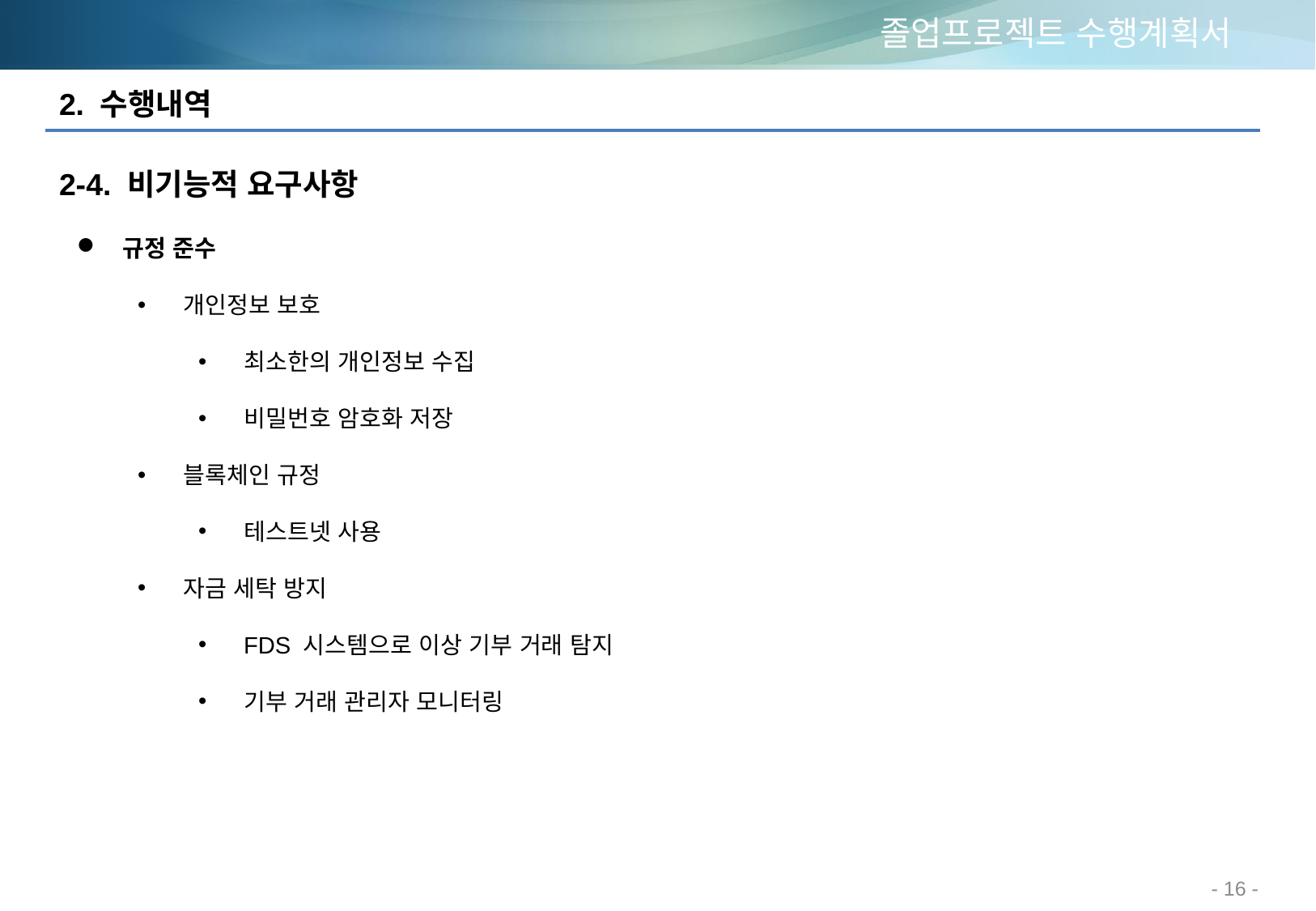

# 졸업프로젝트 수행계획서
2. 수행내역
2-4. 비기능적 요구사항
규정 준수
개인정보 보호
최소한의 개인정보 수집
비밀번호 암호화 저장
블록체인 규정
테스트넷 사용
자금 세탁 방지
FDS 시스템으로 이상 기부 거래 탐지
기부 거래 관리자 모니터링